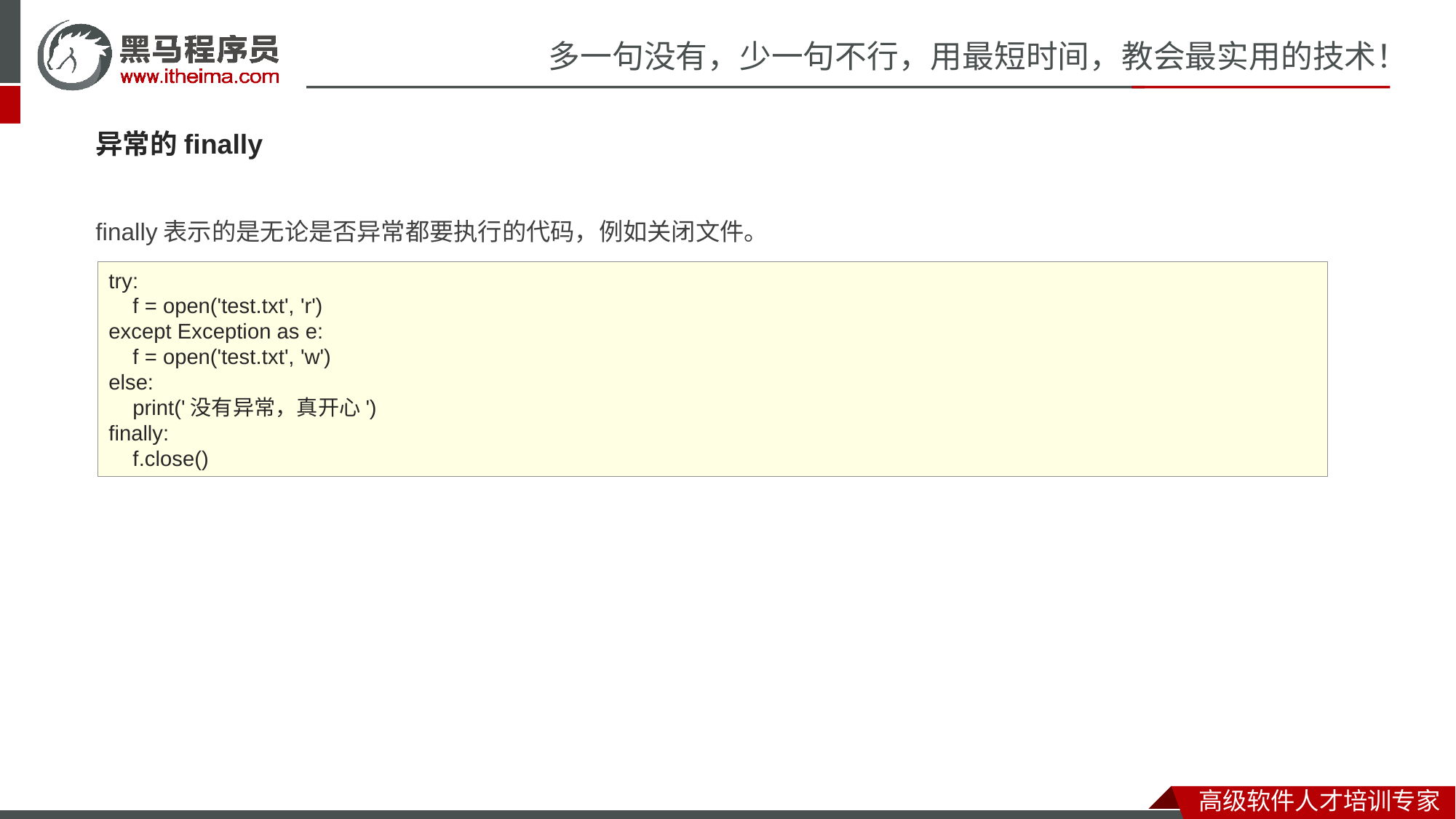

异常的finally
finally表示的是无论是否异常都要执行的代码，例如关闭文件。
try:
    f = open('test.txt', 'r')
except Exception as e:
    f = open('test.txt', 'w')
else:
    print('没有异常，真开心')
finally:
    f.close()